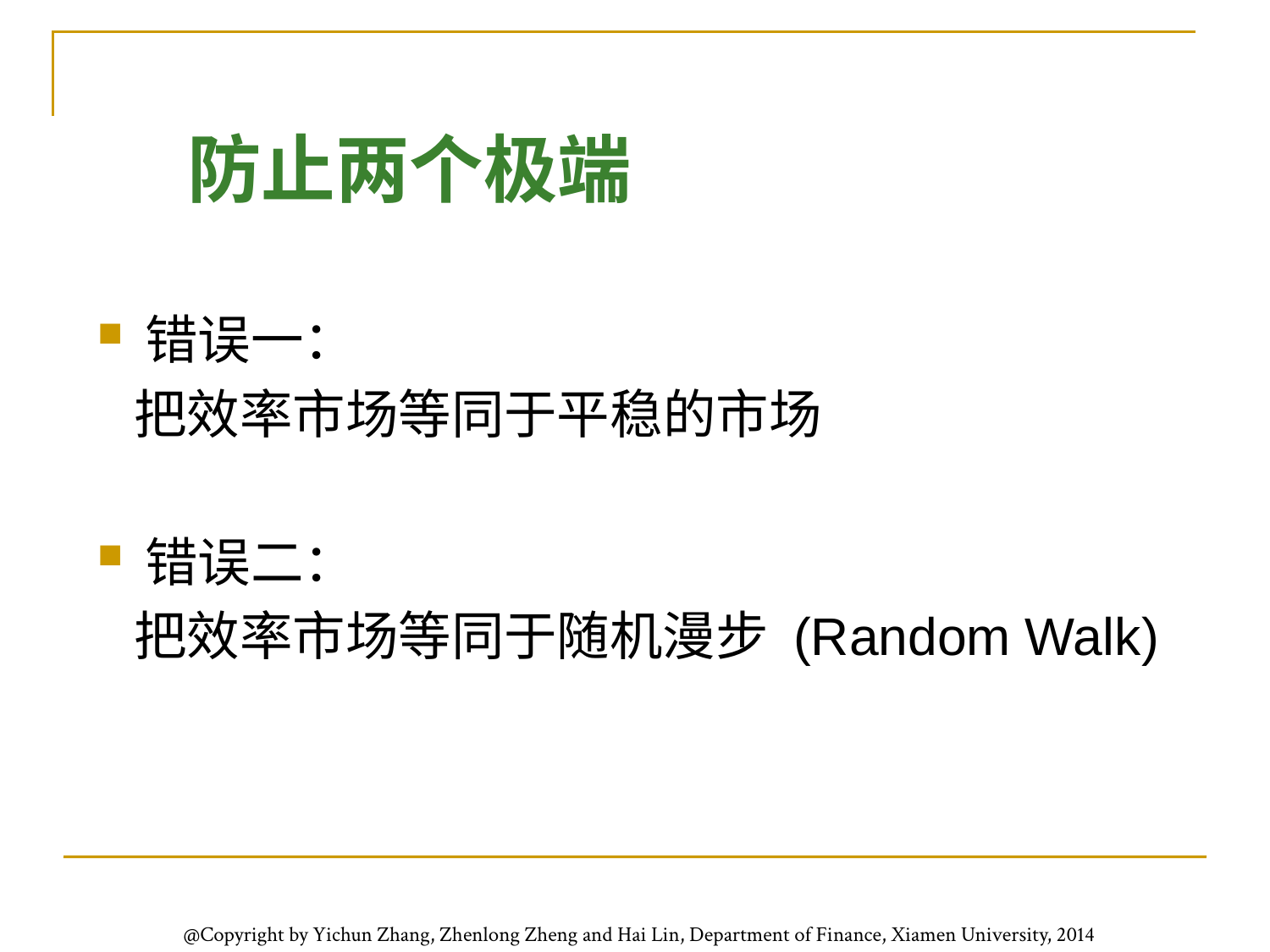

# 防止两个极端

错误一：
  把效率市场等同于平稳的市场

错误二：
  把效率市场等同于随机漫步 (Random Walk)
@Copyright by Yichun Zhang, Zhenlong Zheng and Hai Lin, Department of Finance, Xiamen University, 2014